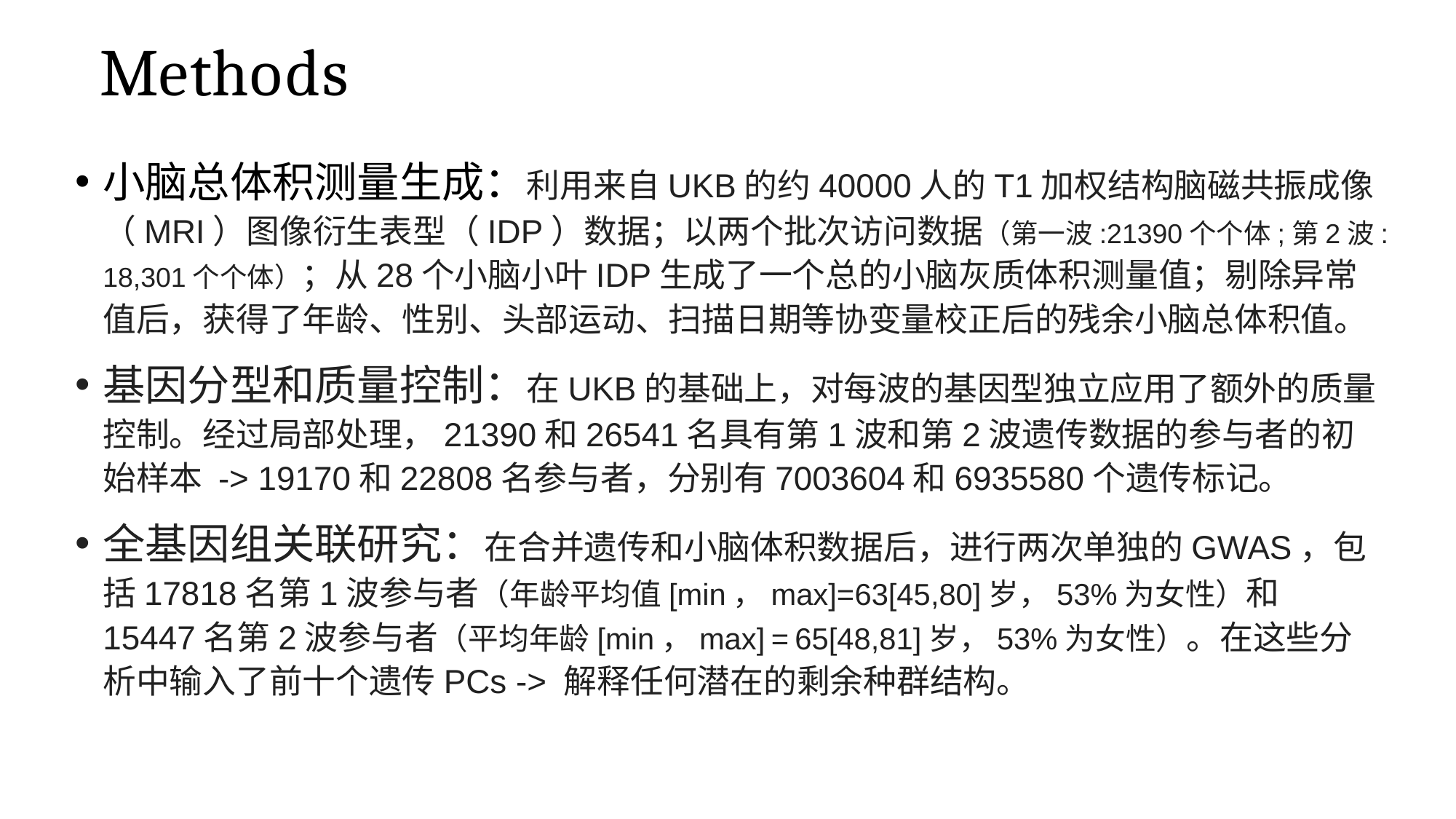

# Methods
小脑总体积测量生成：利用来自UKB的约40000人的T1加权结构脑磁共振成像（MRI）图像衍生表型（IDP）数据；以两个批次访问数据（第一波:21390个个体;第2波:18,301个个体）；从28个小脑小叶IDP生成了一个总的小脑灰质体积测量值；剔除异常值后，获得了年龄、性别、头部运动、扫描日期等协变量校正后的残余小脑总体积值。
基因分型和质量控制：在UKB的基础上，对每波的基因型独立应用了额外的质量控制。经过局部处理，21390和26541名具有第1波和第2波遗传数据的参与者的初始样本 -> 19170和22808名参与者，分别有7003604和6935580个遗传标记。
全基因组关联研究：在合并遗传和小脑体积数据后，进行两次单独的GWAS，包括17818名第1波参与者（年龄平均值[min，max]=63[45,80]岁，53%为女性）和15447名第2波参与者（平均年龄[min，max] = 65[48,81]岁，53%为女性）。在这些分析中输入了前十个遗传PCs -> 解释任何潜在的剩余种群结构。